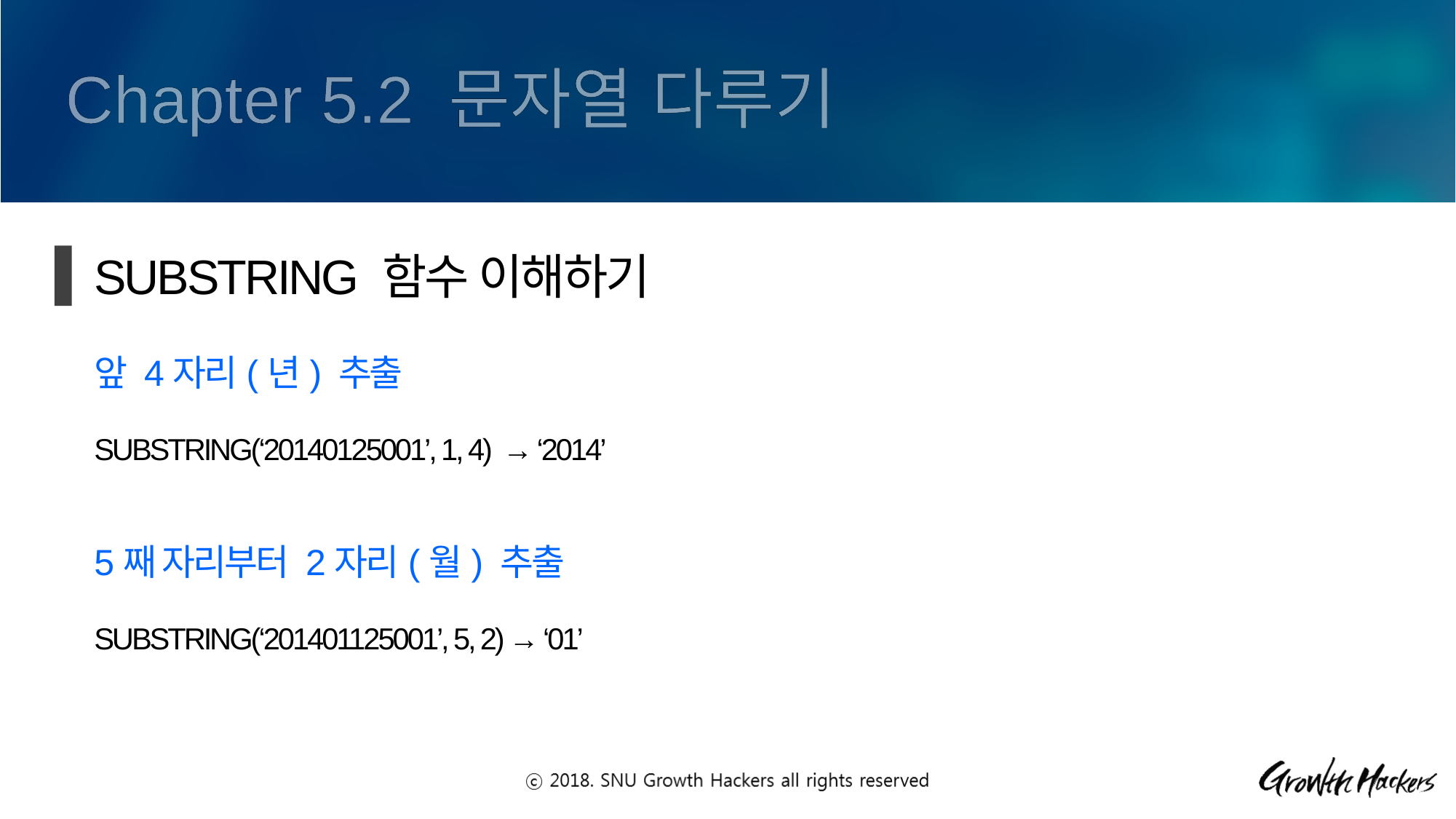

Chapter 5.2 문자열 다루기
SUBSTRING 함수 이해하기

앞 4자리(년) 추출

SUBSTRING(‘20140125001’, 1, 4)  → ‘2014’

5째 자리부터 2자리(월) 추출

SUBSTRING(‘201401125001’, 5, 2) → ‘01’